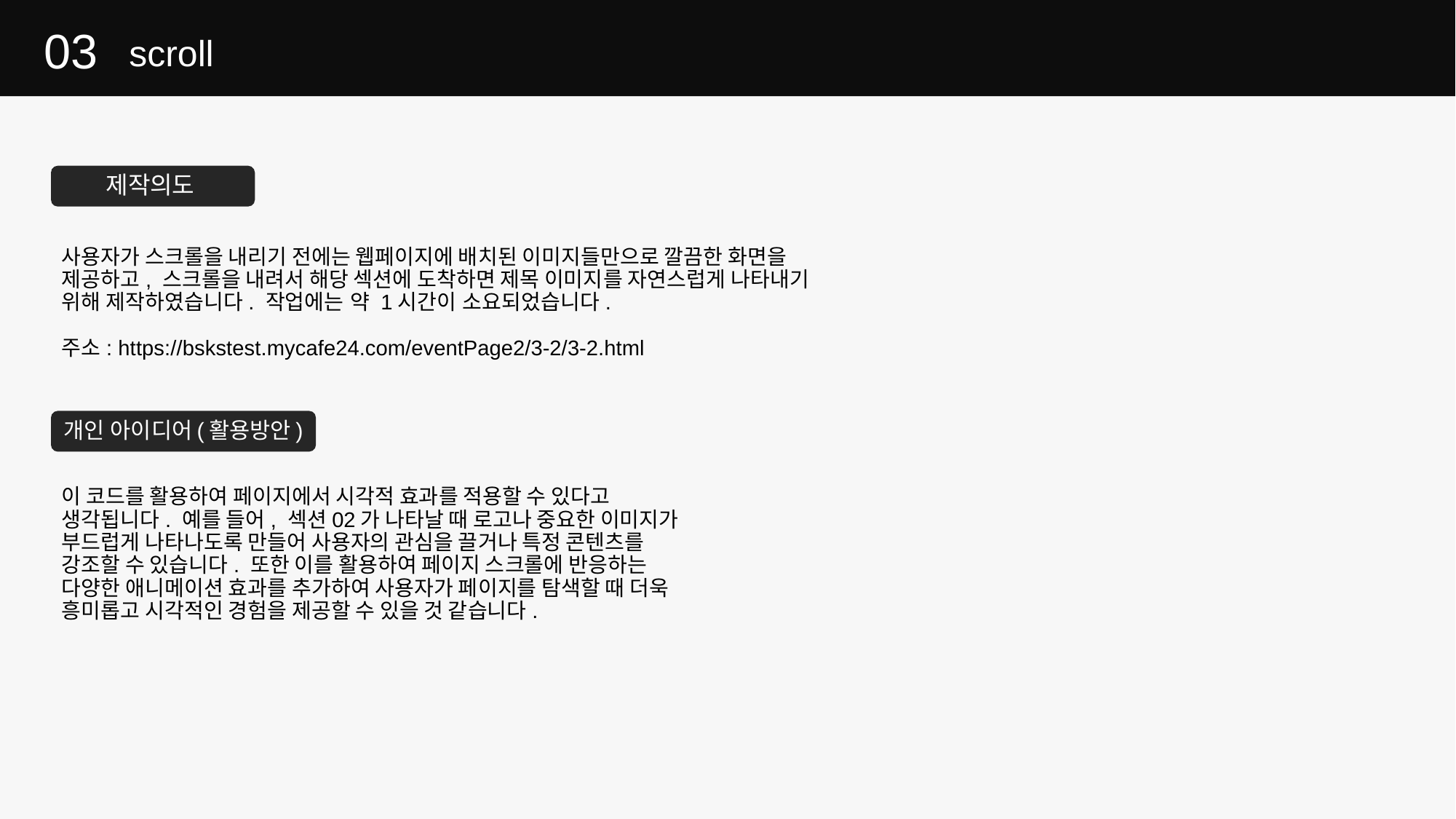

# 03
scroll

제작의도
사용자가 스크롤을 내리기 전에는 웹페이지에 배치된 이미지들만으로 깔끔한 화면을 제공하고, 스크롤을 내려서 해당 섹션에 도착하면 제목 이미지를 자연스럽게 나타내기 위해 제작하였습니다. 작업에는 약 1시간이 소요되었습니다.

주소: https://bskstest.mycafe24.com/eventPage2/3-2/3-2.html

개인 아이디어(활용방안)
이 코드를 활용하여 페이지에서 시각적 효과를 적용할 수 있다고 생각됩니다. 예를 들어, 섹션02가 나타날 때 로고나 중요한 이미지가 부드럽게 나타나도록 만들어 사용자의 관심을 끌거나 특정 콘텐츠를 강조할 수 있습니다. 또한 이를 활용하여 페이지 스크롤에 반응하는 다양한 애니메이션 효과를 추가하여 사용자가 페이지를 탐색할 때 더욱 흥미롭고 시각적인 경험을 제공할 수 있을 것 같습니다.